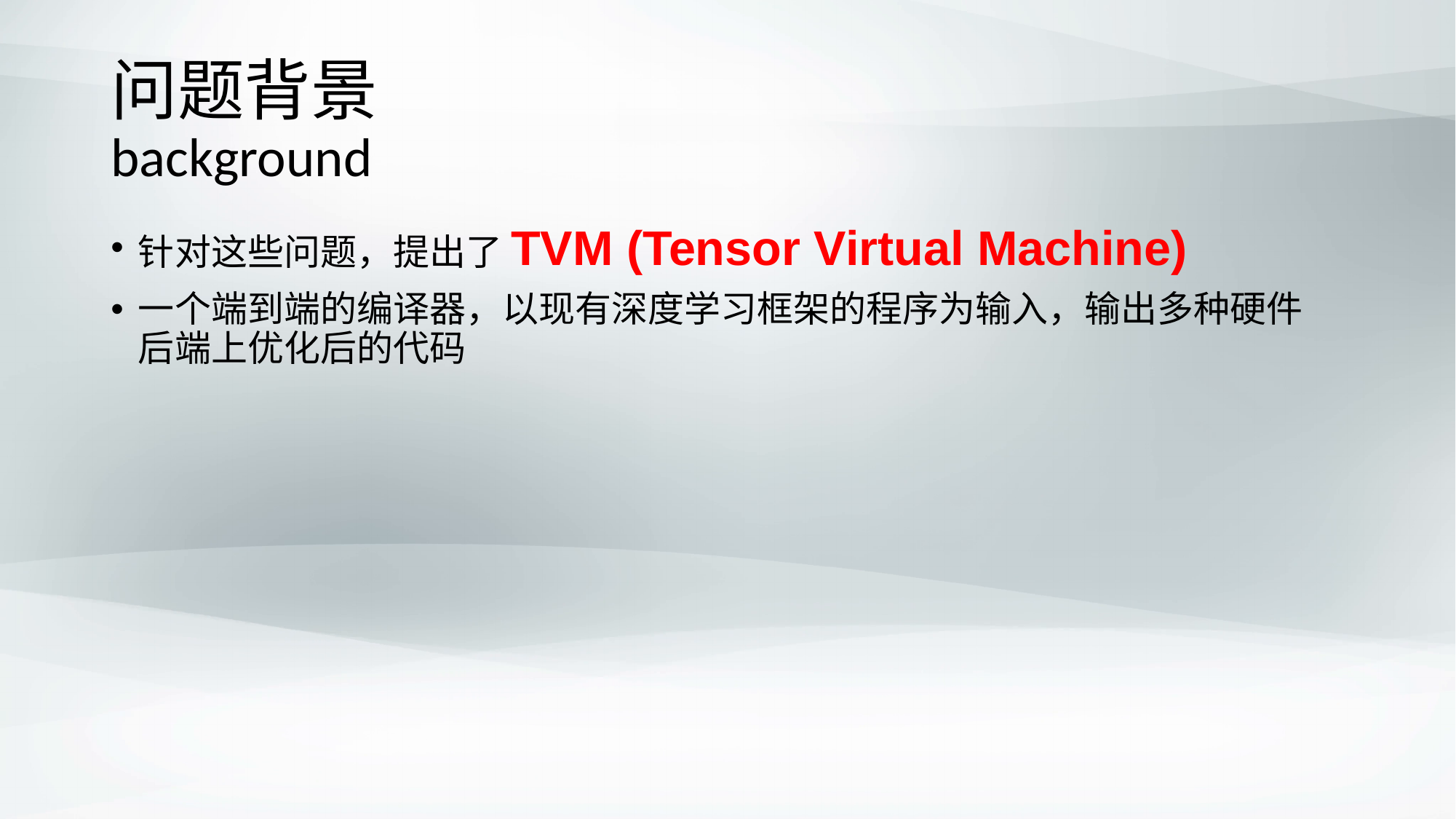

# 问题背景 background
针对这些问题，提出了TVM (Tensor Virtual Machine)
一个端到端的编译器，以现有深度学习框架的程序为输入，输出多种硬件后端上优化后的代码